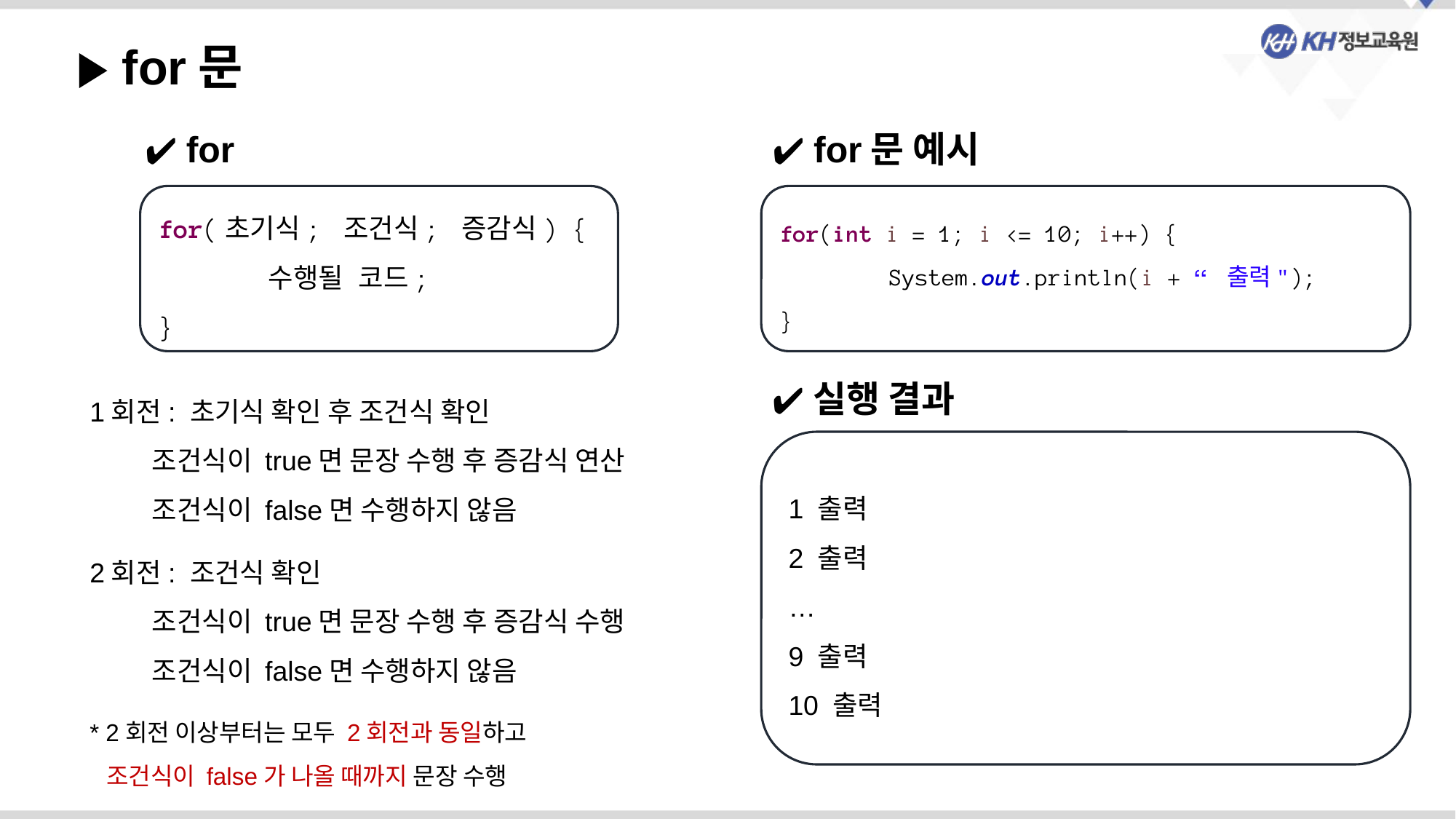

▶ for문
for
for문 예시
for(초기식; 조건식; 증감식) {
	수행될 코드;
}
for(int i = 1; i <= 10; i++) {
	System.out.println(i + “ 출력");
}
실행 결과
1회전: 초기식 확인 후 조건식 확인
         조건식이 true면 문장 수행 후 증감식 연산
         조건식이 false면 수행하지 않음

2회전: 조건식 확인
         조건식이 true면 문장 수행 후 증감식 수행
         조건식이 false면 수행하지 않음

* 2회전 이상부터는 모두 2회전과 동일하고
  조건식이 false가 나올 때까지 문장 수행
1 출력
2 출력
…
9 출력
10 출력